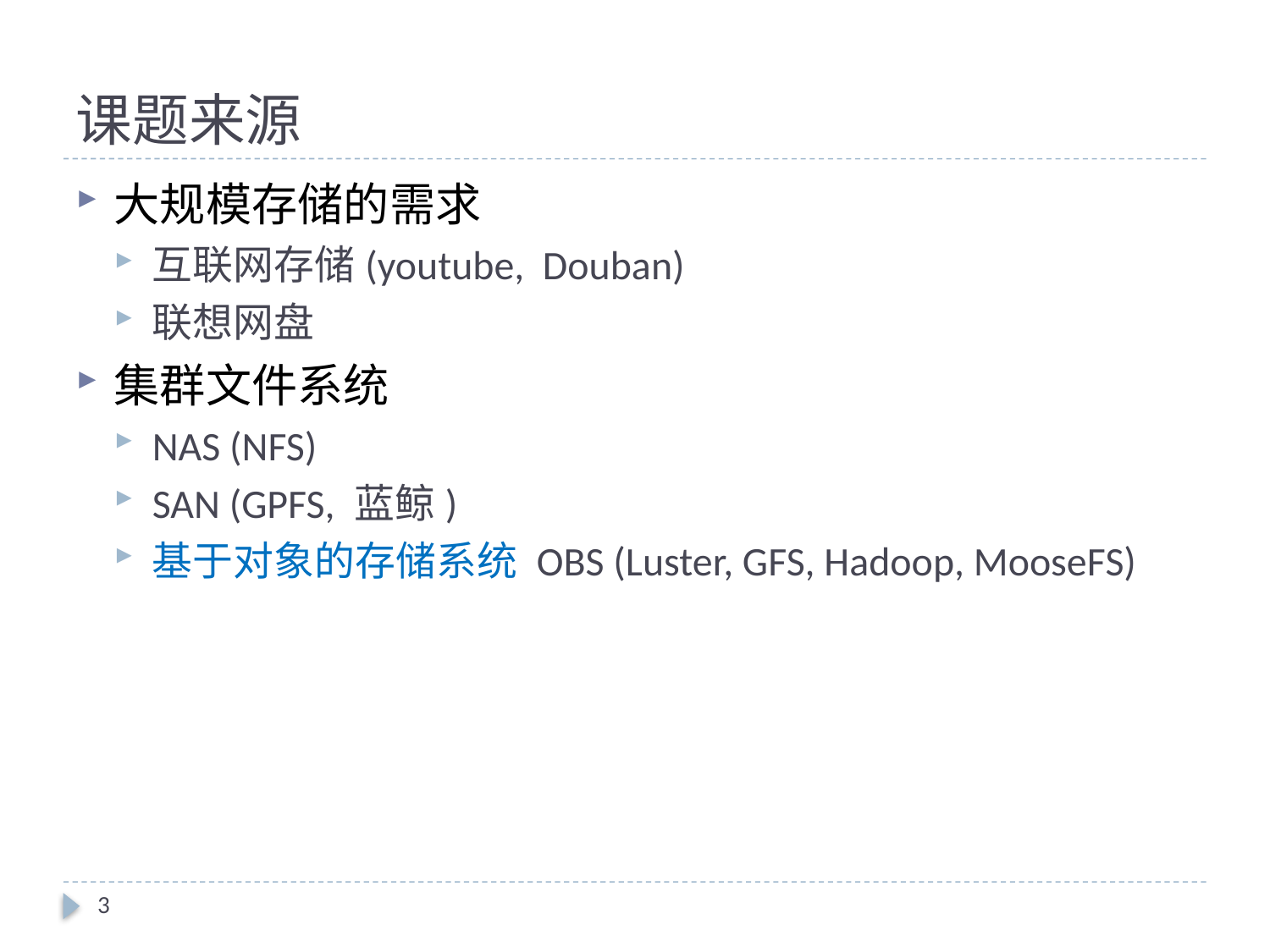

# 课题来源
大规模存储的需求
互联网存储(youtube,  Douban)
联想网盘
集群文件系统
NAS (NFS)
SAN (GPFS, 蓝鲸)
基于对象的存储系统 OBS (Luster, GFS, Hadoop, MooseFS)

3